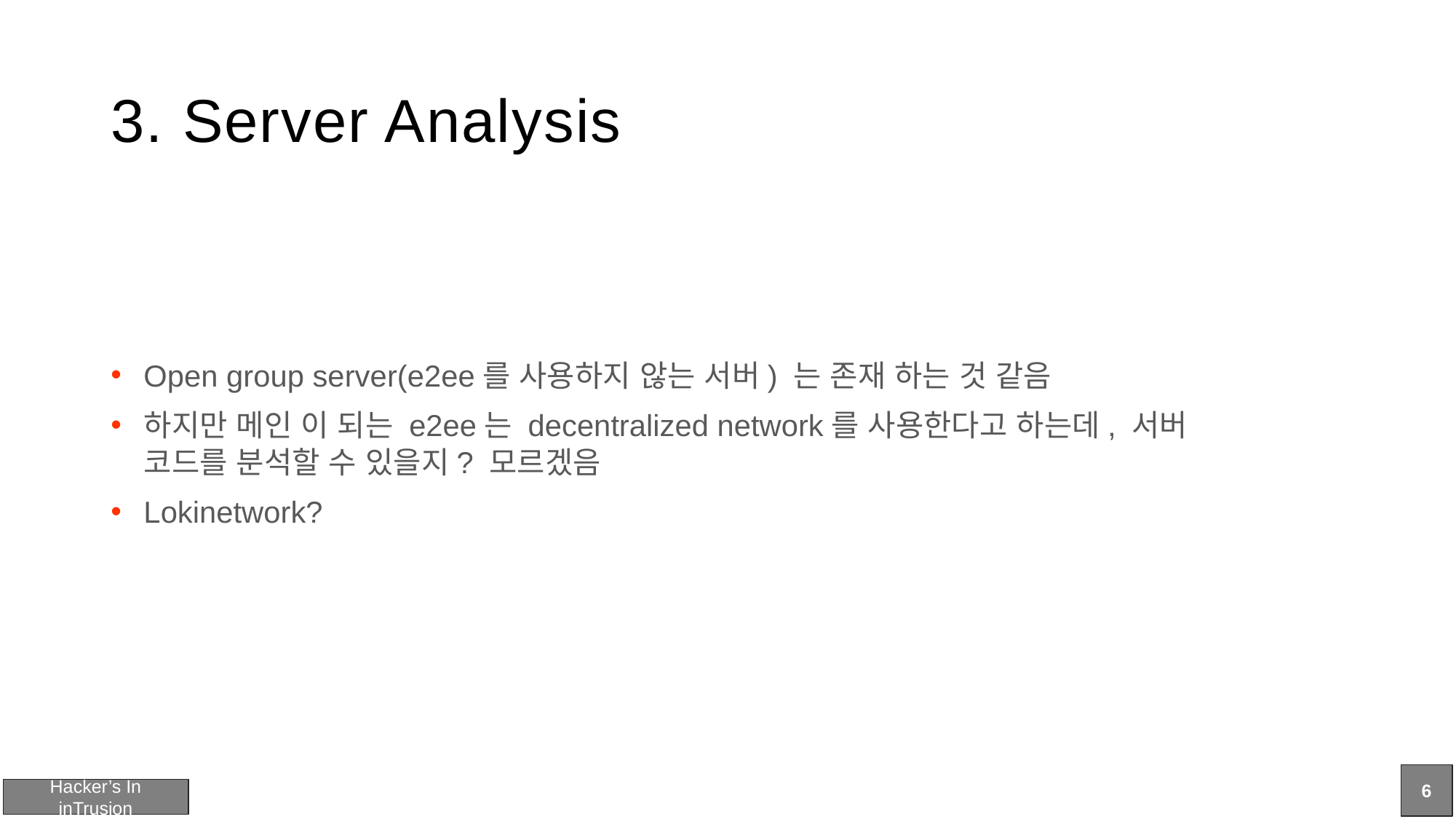

# 3. Server Analysis

Open group server(e2ee를 사용하지 않는 서버) 는 존재 하는 것 같음
하지만 메인 이 되는 e2ee는 decentralized network를 사용한다고 하는데, 서버 코드를 분석할 수 있을지? 모르겠음
Lokinetwork?

6
Hacker’s In inTrusion